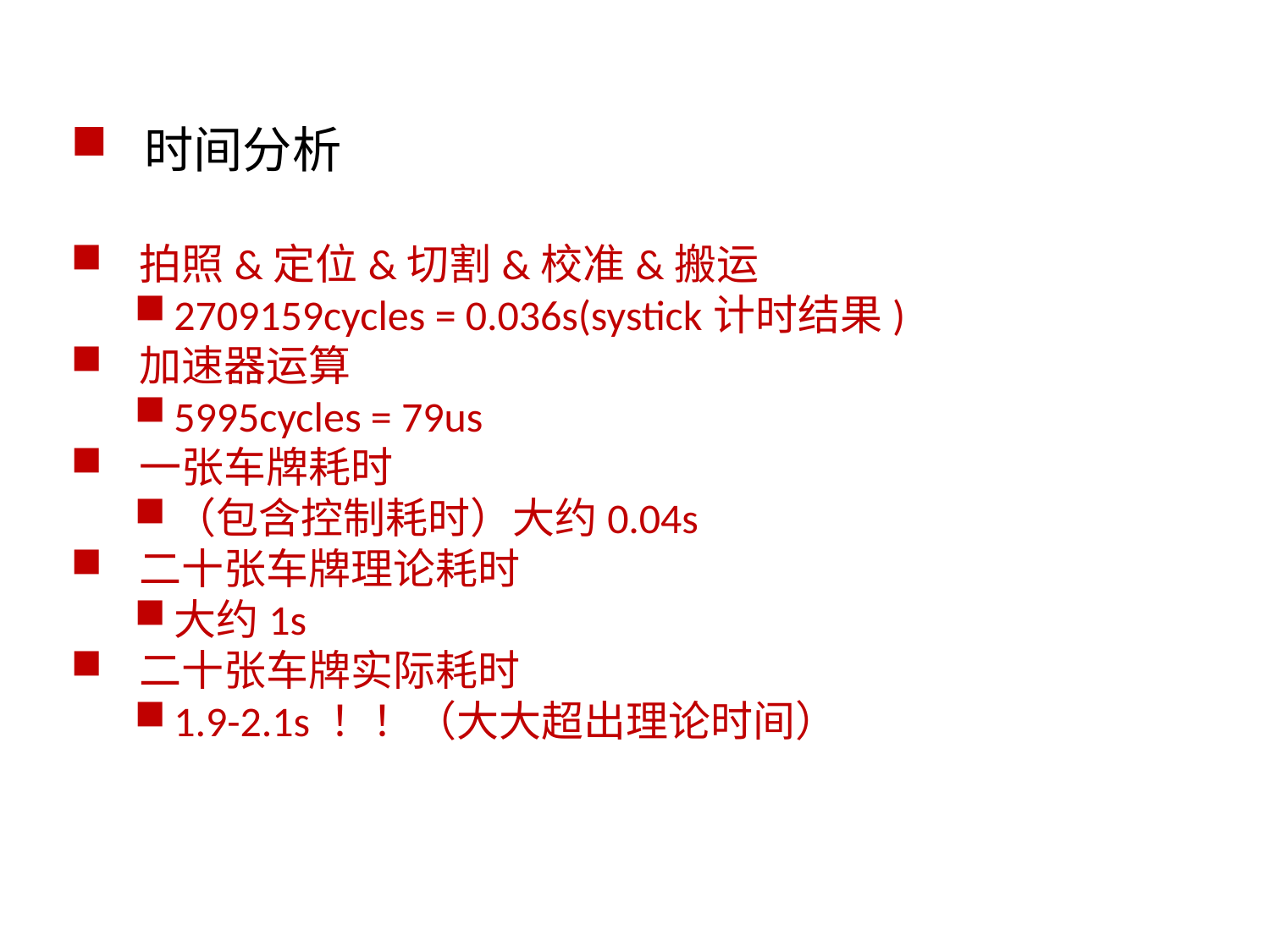

时间分析
  拍照&定位&切割&校准&搬运
2709159cycles = 0.036s(systick计时结果)
  加速器运算
5995cycles = 79us
  一张车牌耗时
（包含控制耗时）大约0.04s
  二十张车牌理论耗时
大约1s
  二十张车牌实际耗时
1.9-2.1s ！！（大大超出理论时间）